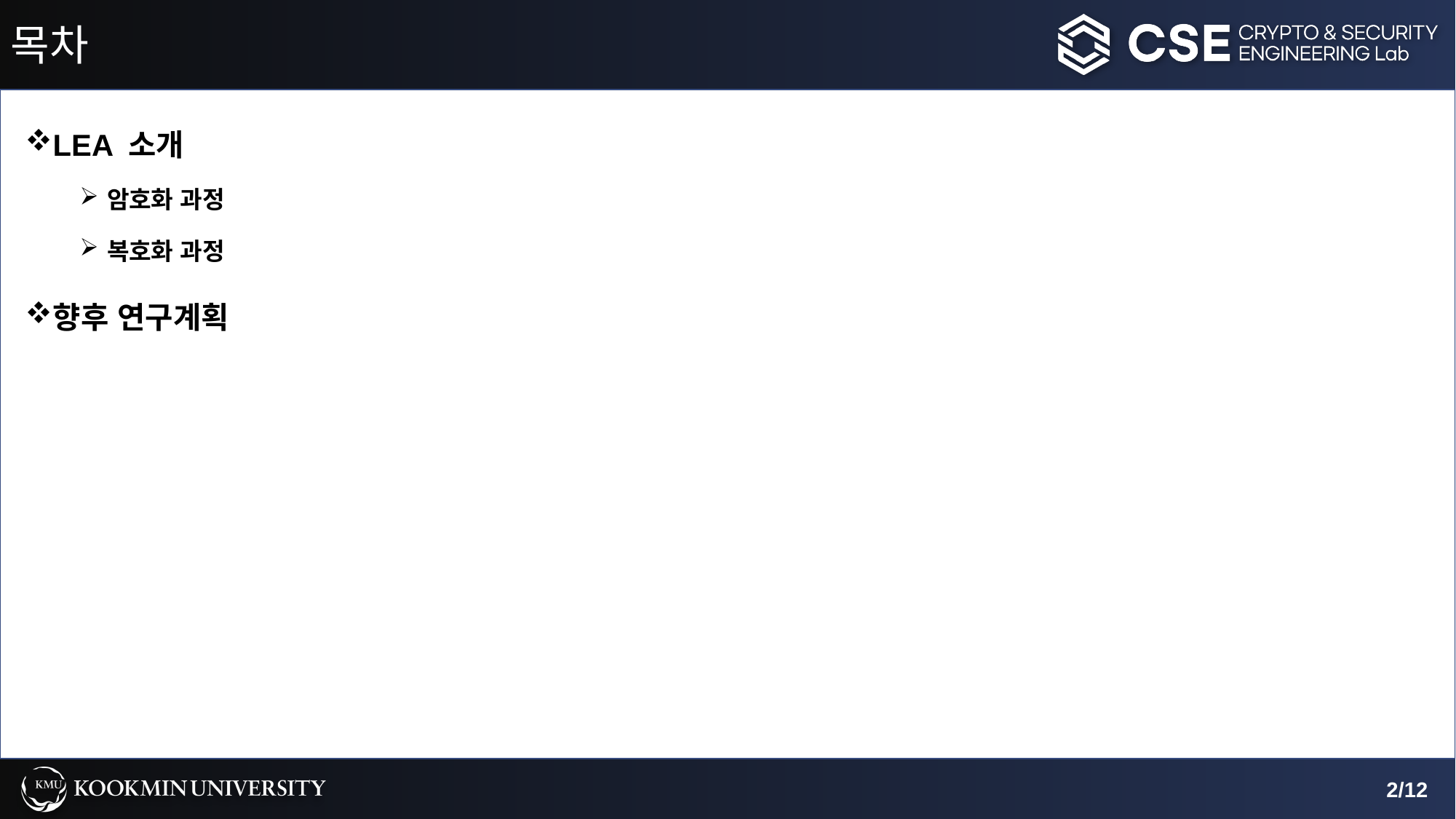

# 목차
LEA 소개
암호화 과정
복호화 과정
향후 연구계획